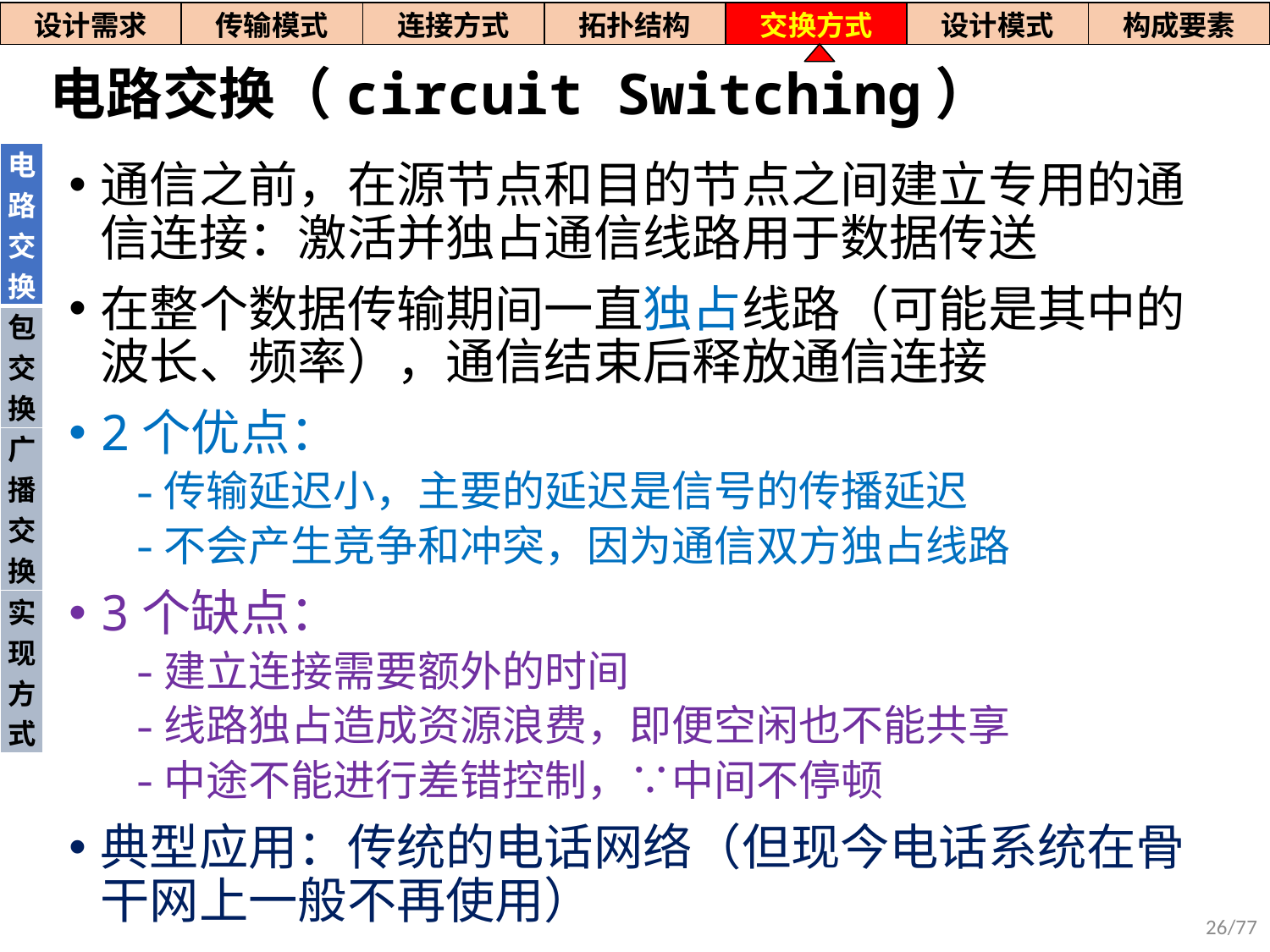

| 设计需求 | 传输模式 | 连接方式 | 拓扑结构 | 交换方式 | 设计模式 | 构成要素 |
| --- | --- | --- | --- | --- | --- | --- |

# 电路交换（circuit Switching）
| 电路交换 |
| --- |
| 包交换 |
| 广播交换 |
| 实现方式 |
通信之前，在源节点和目的节点之间建立专用的通信连接：激活并独占通信线路用于数据传送
在整个数据传输期间一直独占线路（可能是其中的波长、频率），通信结束后释放通信连接
2个优点：
传输延迟小，主要的延迟是信号的传播延迟
不会产生竞争和冲突，因为通信双方独占线路
3个缺点：
建立连接需要额外的时间
线路独占造成资源浪费，即便空闲也不能共享
中途不能进行差错控制，∵中间不停顿
典型应用：传统的电话网络（但现今电话系统在骨干网上一般不再使用）
26/77